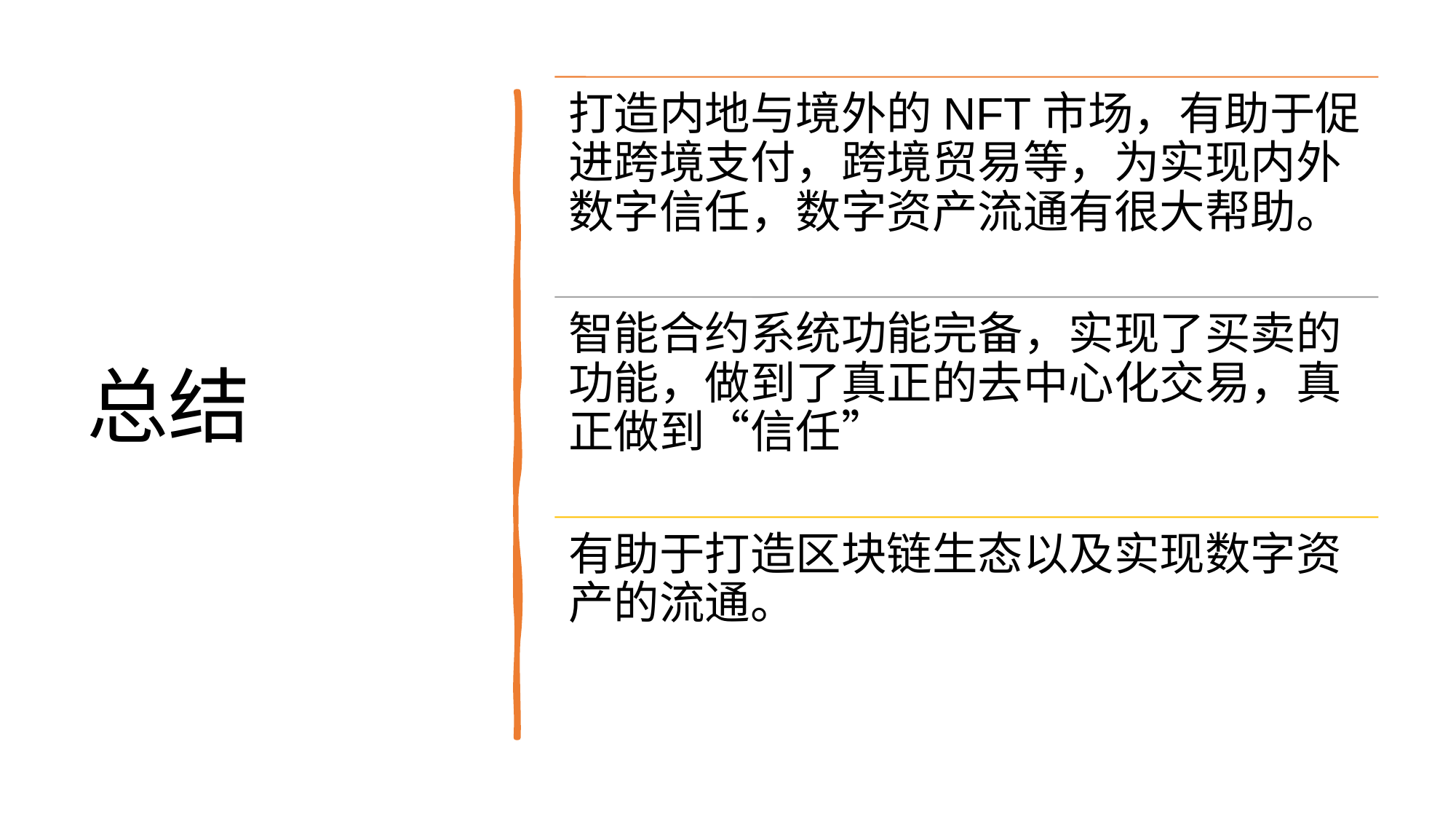

打造内地与境外的NFT市场，有助于促进跨境支付，跨境贸易等，为实现内外数字信任，数字资产流通有很大帮助。
智能合约系统功能完备，实现了买卖的功能，做到了真正的去中心化交易，真正做到“信任”
有助于打造区块链生态以及实现数字资产的流通。
# 总结